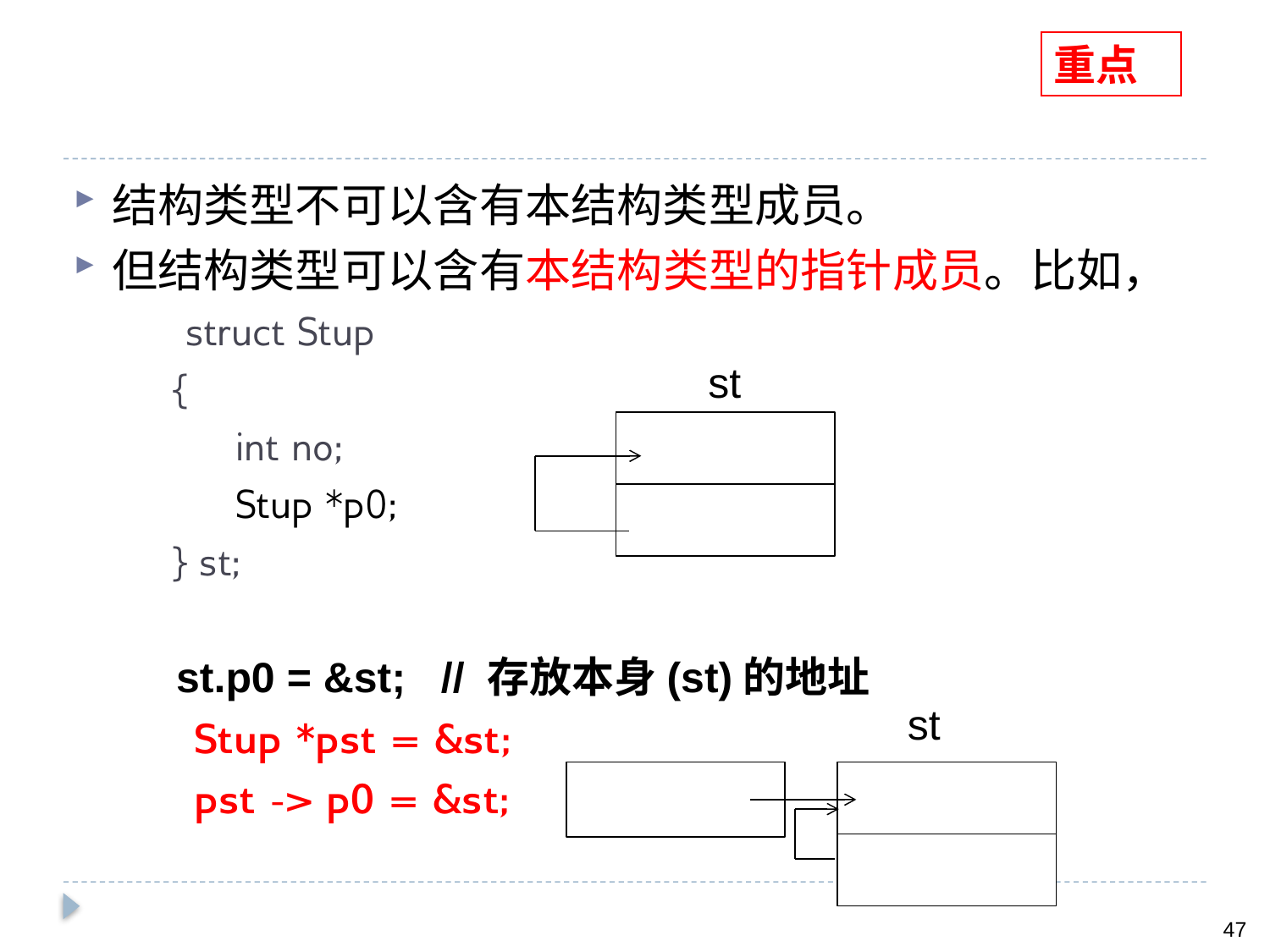

#
重点
结构类型不可以含有本结构类型成员。
但结构类型可以含有本结构类型的指针成员。比如，
      struct Stup
     {
	       int no;
	       Stup *p0;
     } st;

      Stup *pst = &st;
      pst -> p0 = &st;

   st

st.p0 = &st;   // 存放本身(st)的地址
st

47